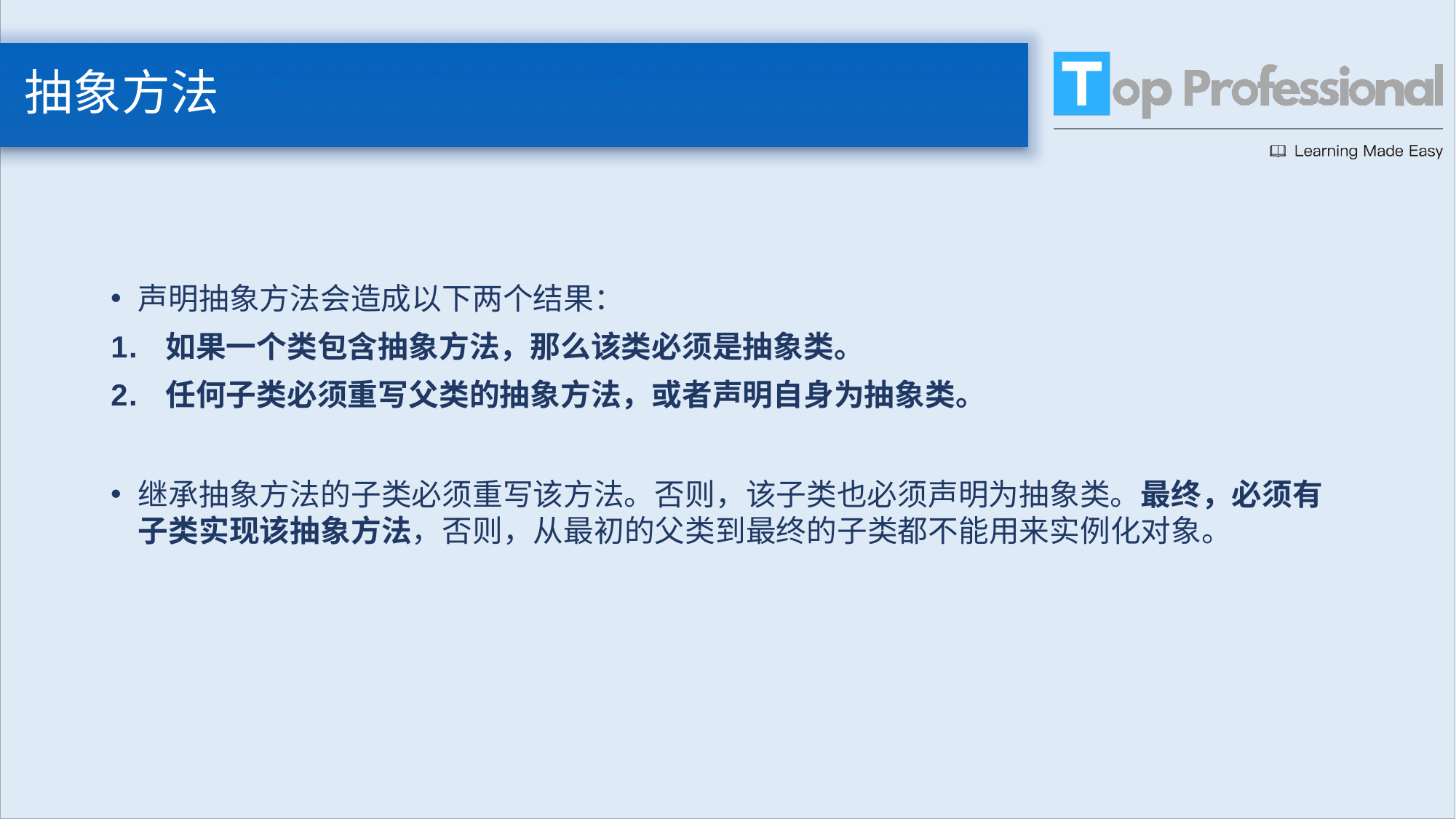

# 抽象方法
声明抽象方法会造成以下两个结果：
如果一个类包含抽象方法，那么该类必须是抽象类。
任何子类必须重写父类的抽象方法，或者声明自身为抽象类。

继承抽象方法的子类必须重写该方法。否则，该子类也必须声明为抽象类。最终，必须有子类实现该抽象方法，否则，从最初的父类到最终的子类都不能用来实例化对象。